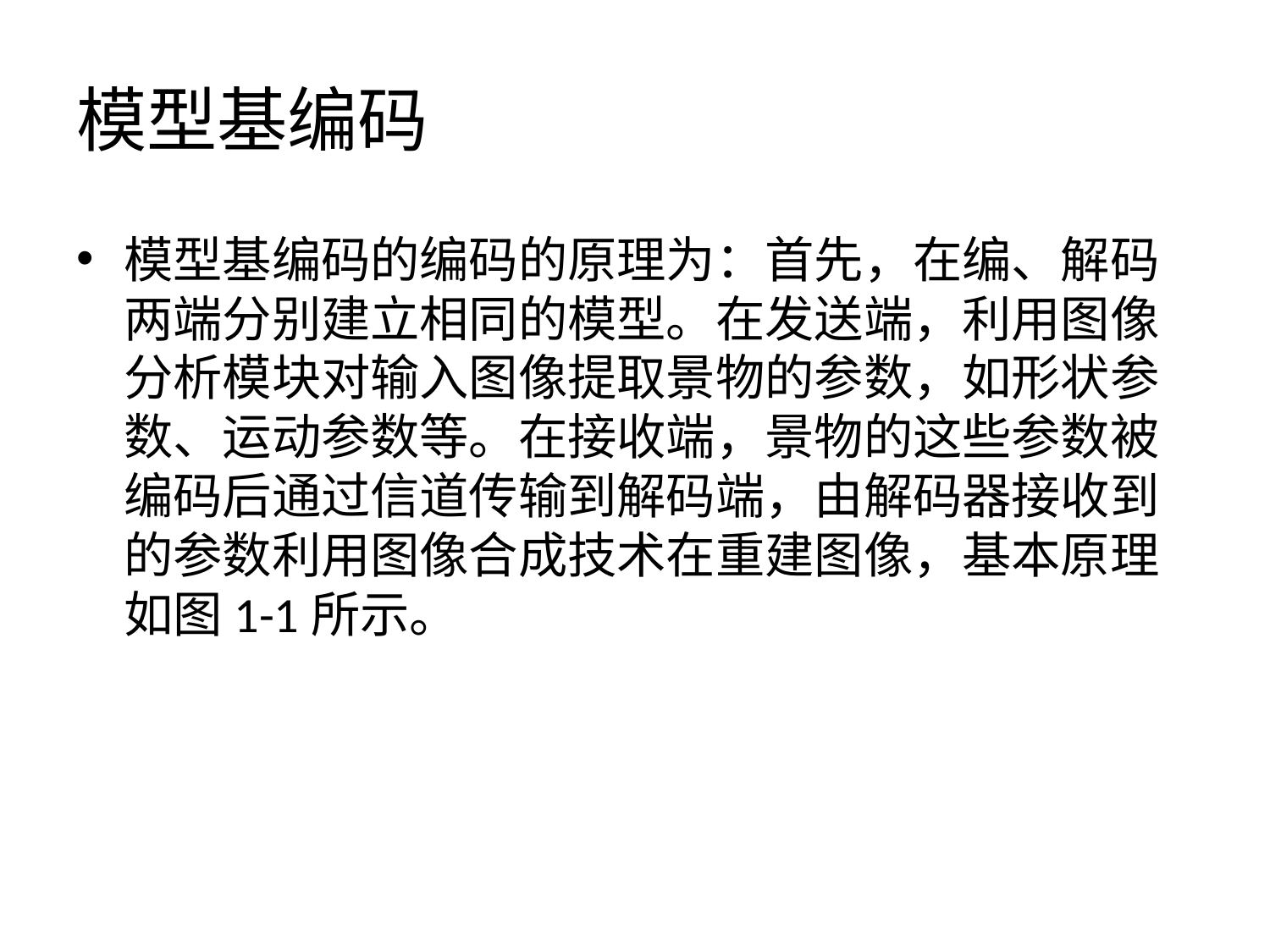

# 模型基编码
模型基编码的编码的原理为：首先，在编、解码两端分别建立相同的模型。在发送端，利用图像分析模块对输入图像提取景物的参数，如形状参数、运动参数等。在接收端，景物的这些参数被编码后通过信道传输到解码端，由解码器接收到的参数利用图像合成技术在重建图像，基本原理如图1-1所示。